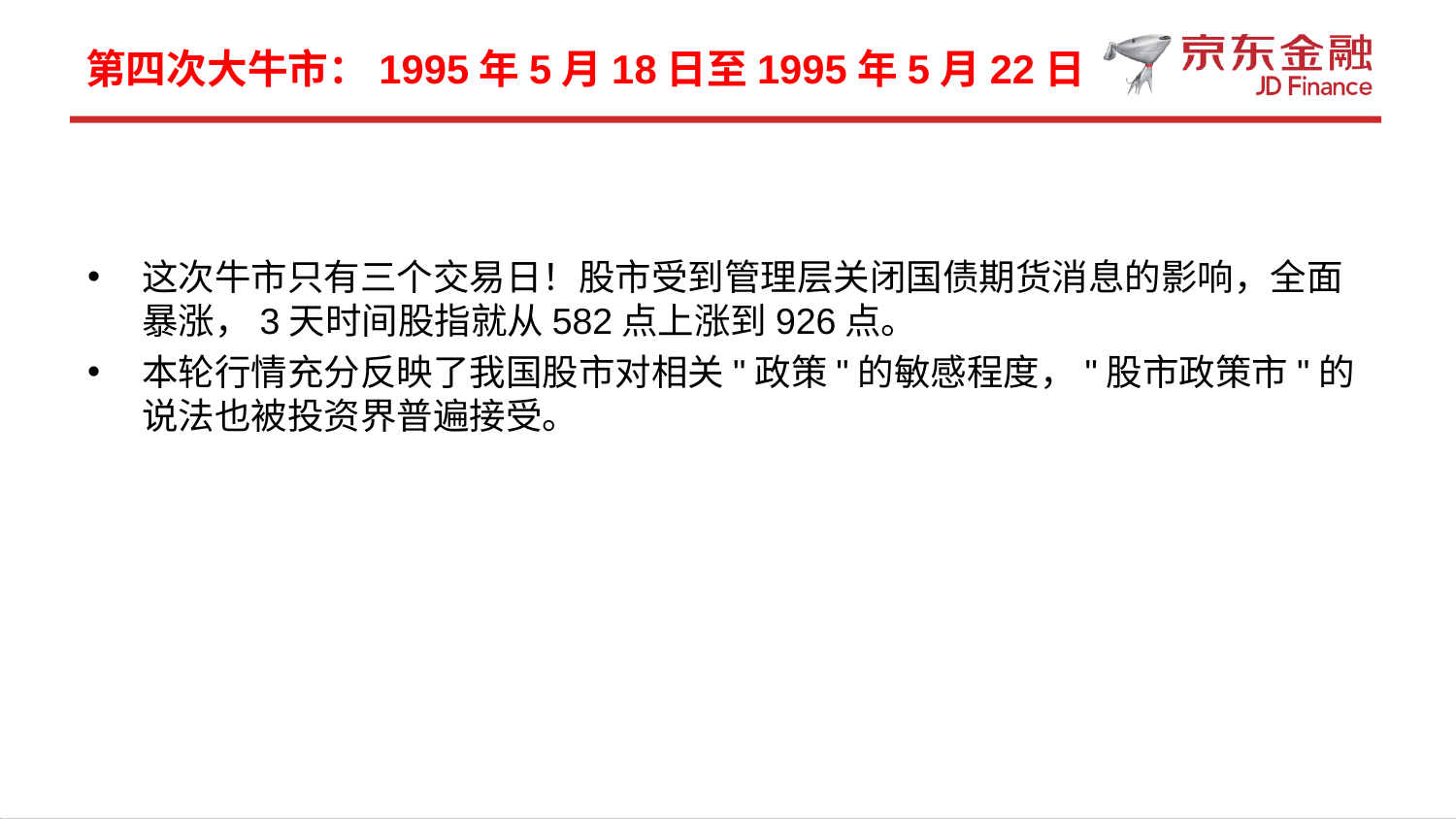

# 第四次大牛市：1995年5月18日至1995年5月22日
这次牛市只有三个交易日！股市受到管理层关闭国债期货消息的影响，全面暴涨，3天时间股指就从582点上涨到926点。
本轮行情充分反映了我国股市对相关"政策"的敏感程度，"股市政策市"的说法也被投资界普遍接受。